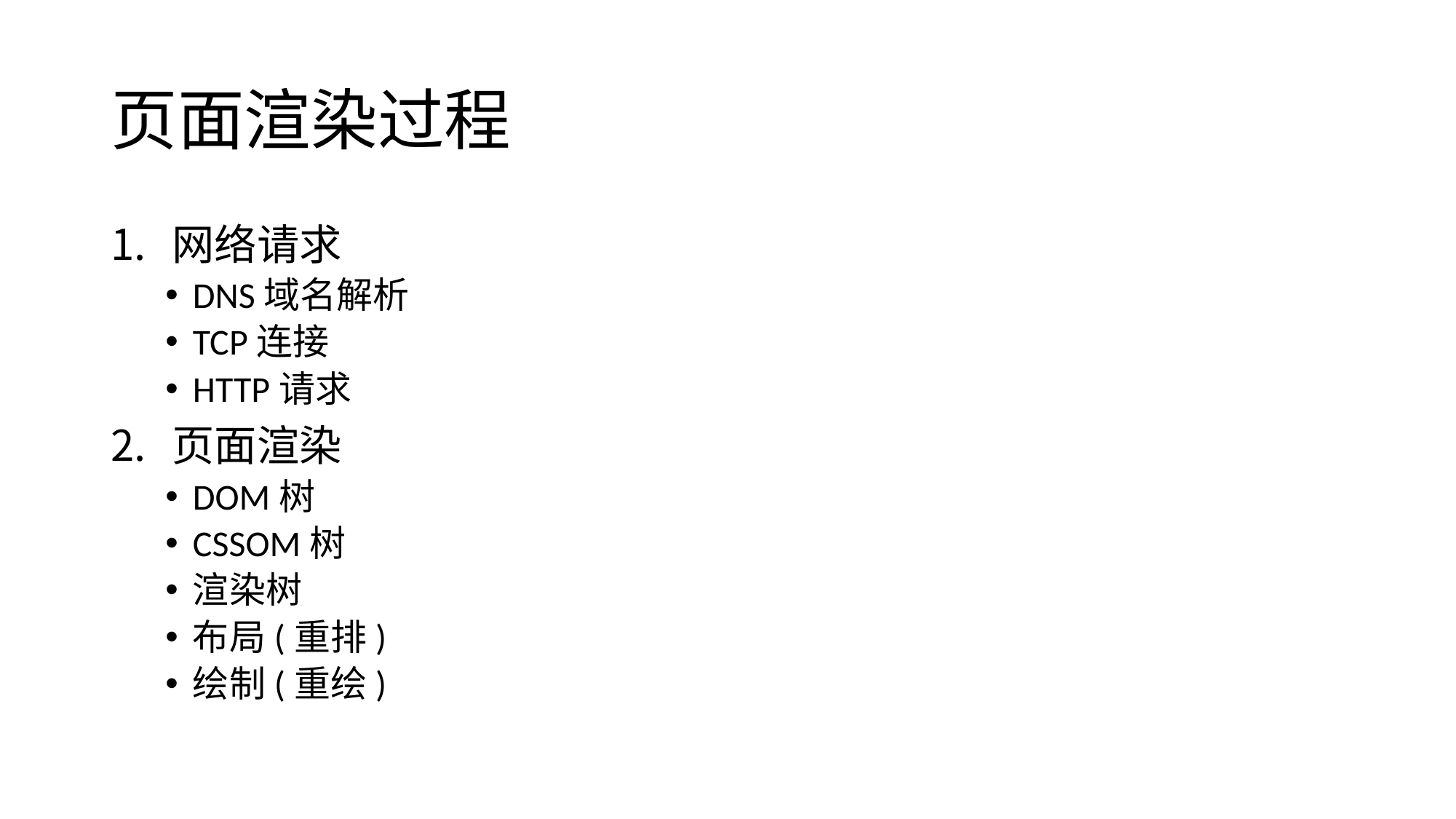

# 页面渲染过程
网络请求
DNS域名解析
TCP连接
HTTP请求
页面渲染
DOM树
CSSOM树
渲染树
布局(重排)
绘制(重绘)